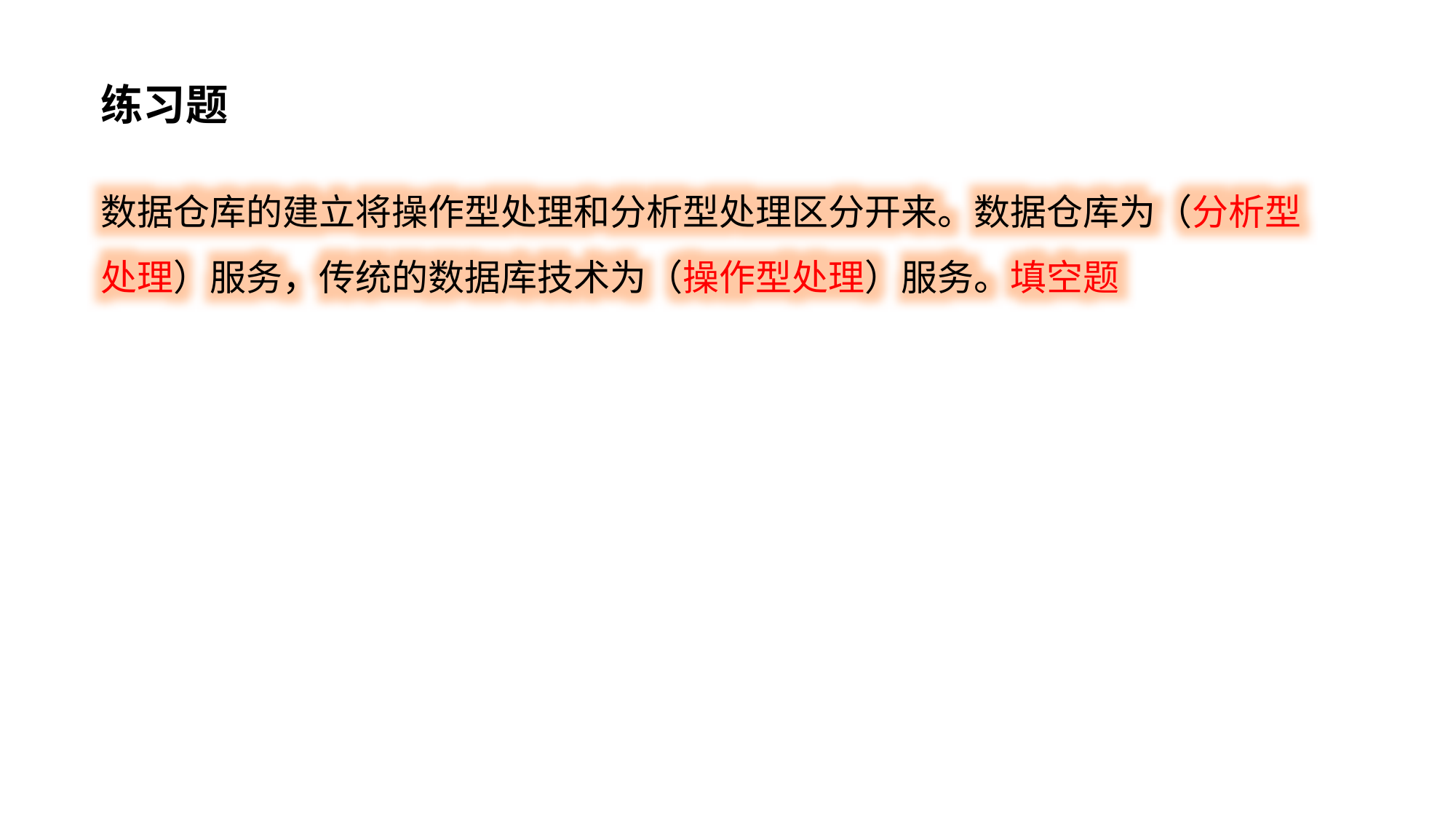

练习题
数据仓库的建立将操作型处理和分析型处理区分开来。数据仓库为（分析型处理）服务，传统的数据库技术为（操作型处理）服务。填空题